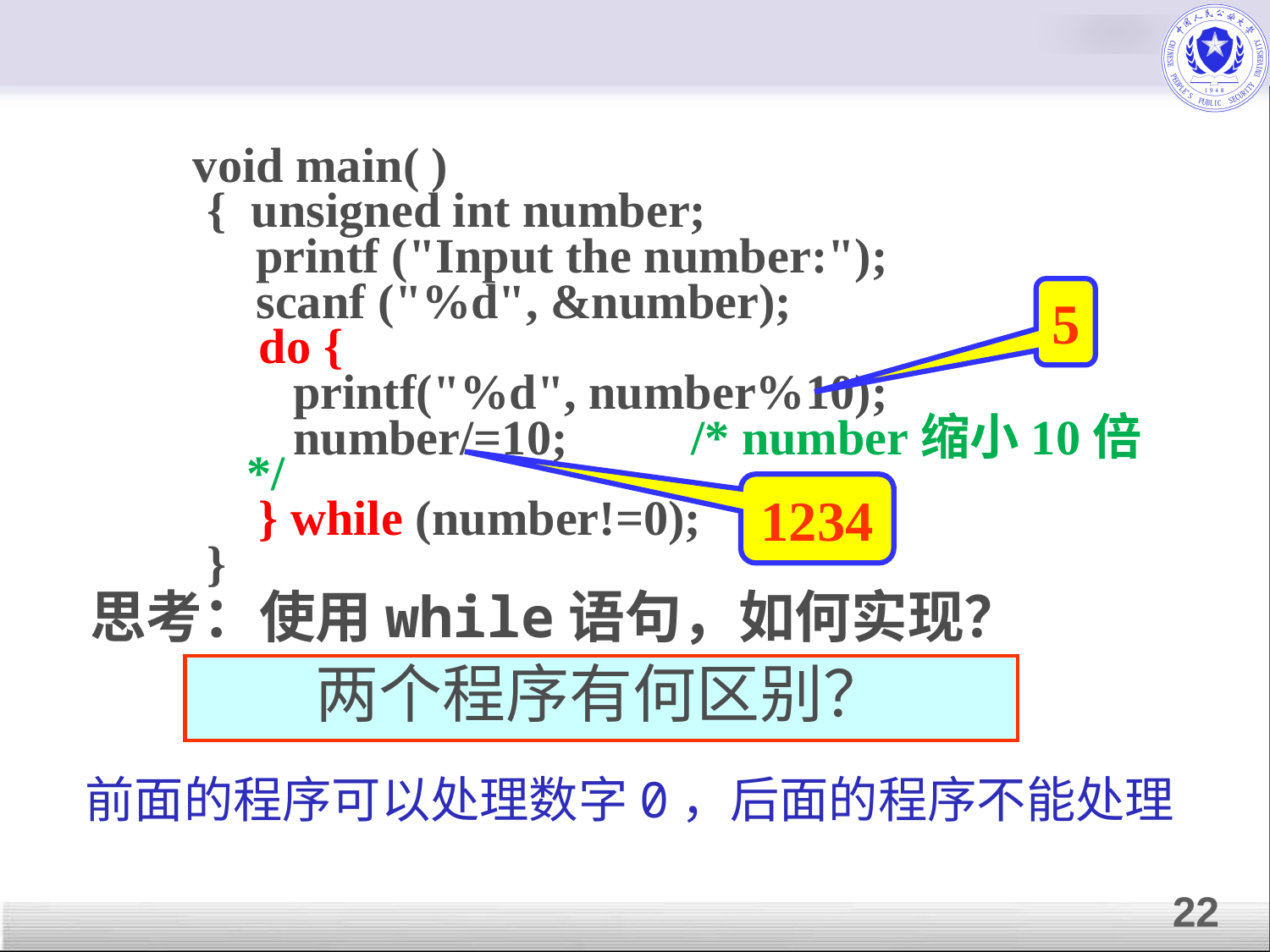

void main( )
{  unsigned int number;
    printf ("Input the number:");
    scanf ("%d", &number);
	 do {
       printf("%d", number%10);
       number/=10;          /* number缩小10倍 */
	 } while (number!=0);
}
5
1234
  思考：使用while语句，如何实现？
两个程序有何区别？
前面的程序可以处理数字0，后面的程序不能处理